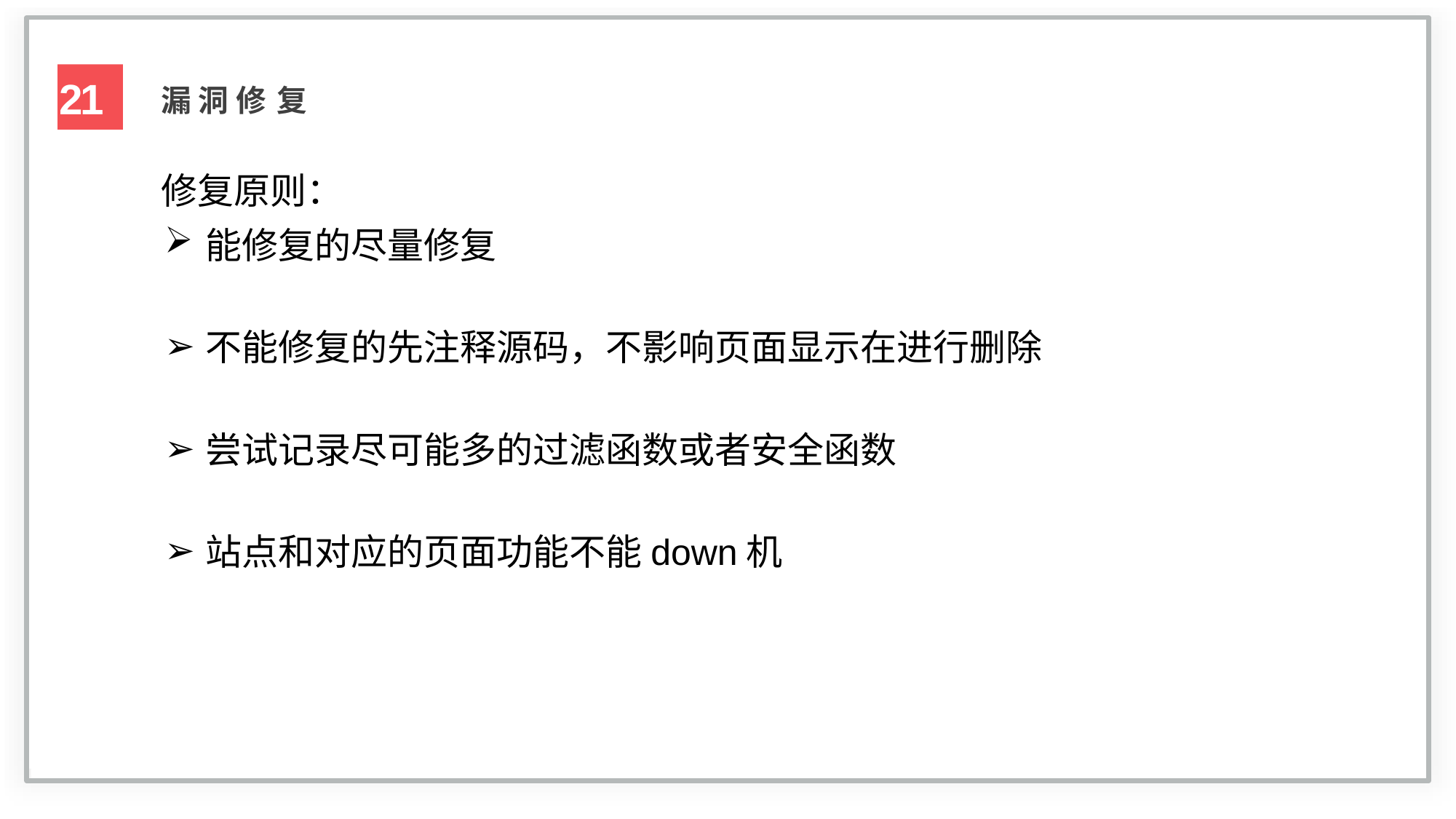

21
漏 洞 修 复

修复原则：
能修复的尽量修复

不能修复的先注释源码，不影响页面显示在进行删除

尝试记录尽可能多的过滤函数或者安全函数

站点和对应的页面功能不能down机